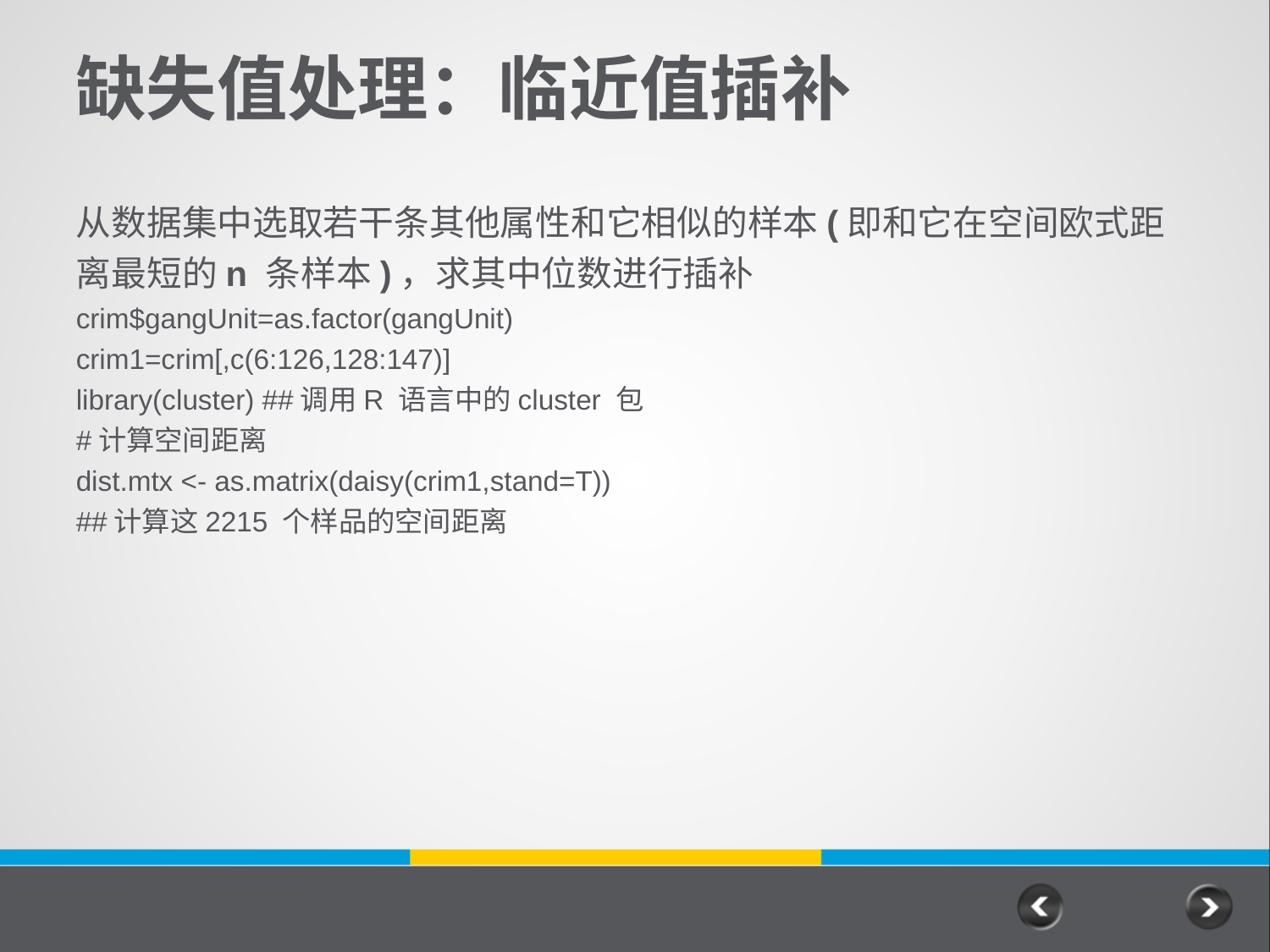

# 缺失值处理：临近值插补
从数据集中选取若干条其他属性和它相似的样本(即和它在空间欧式距离最短的n 条样本)，求其中位数进行插补
crim$gangUnit=as.factor(gangUnit)
crim1=crim[,c(6:126,128:147)]
library(cluster) ##调用R 语言中的cluster 包
#计算空间距离
dist.mtx <- as.matrix(daisy(crim1,stand=T))
##计算这2215 个样品的空间距离
8